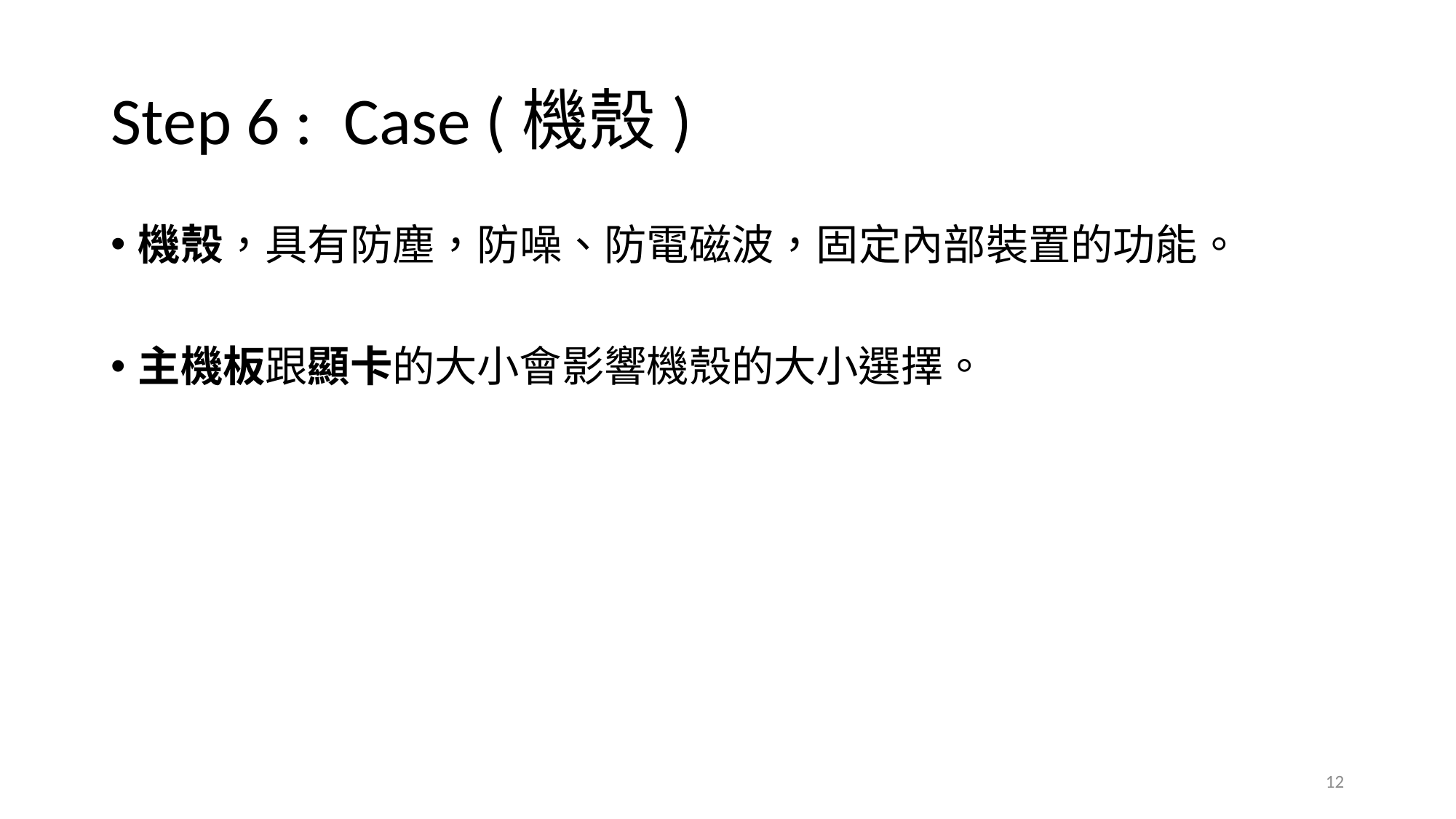

# Step 6 :  Case (機殼)
機殼，具有防塵，防噪、防電磁波，固定內部裝置的功能。

主機板跟顯卡的大小會影響機殼的大小選擇。
12